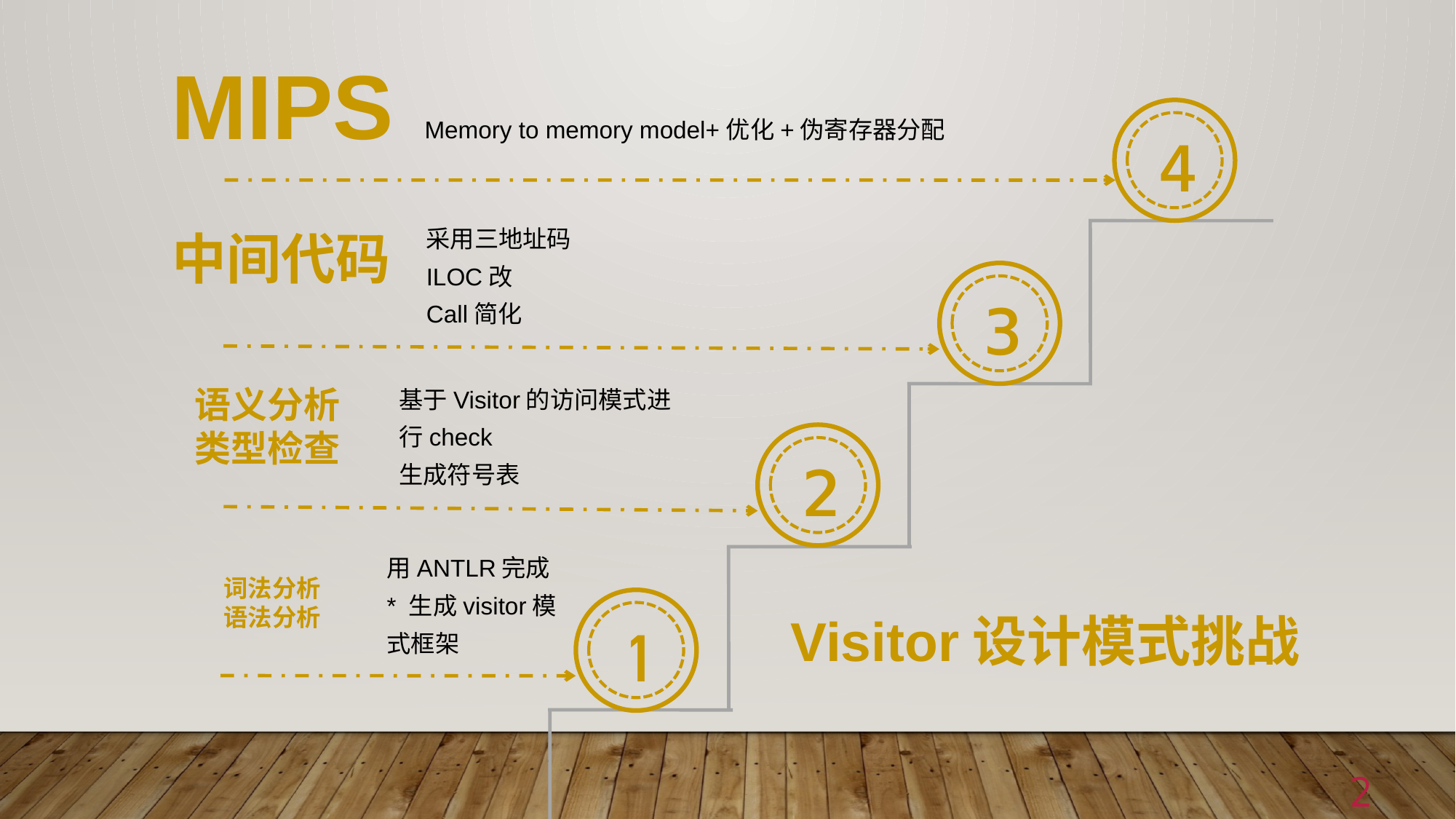

MIPS

Memory to memory model+优化+伪寄存器分配

4

采用三地址码
ILOC改
Call简化
中间代码

3

基于Visitor的访问模式进行check
生成符号表
语义分析
类型检查

2

用ANTLR完成
* 生成visitor模式框架

词法分析
语法分析

Visitor设计模式挑战

1

2